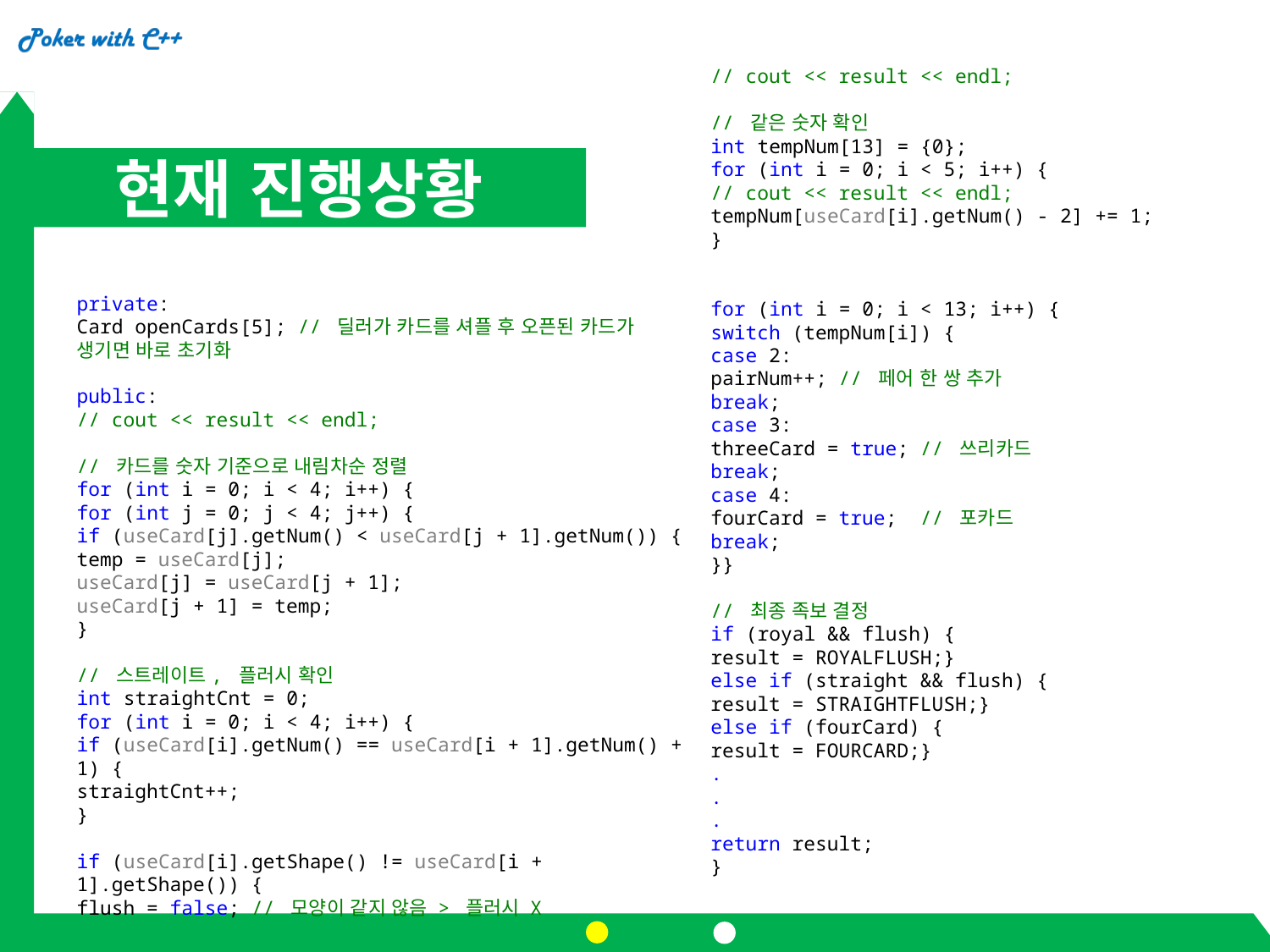

// cout << result << endl;

// 같은 숫자 확인
int tempNum[13] = {0};
for (int i = 0; i < 5; i++) {
// cout << result << endl;
tempNum[useCard[i].getNum() - 2] += 1;
}

for (int i = 0; i < 13; i++) {
switch (tempNum[i]) {
case 2:
pairNum++; // 페어 한 쌍 추가
break;
case 3:
threeCard = true; // 쓰리카드
break;
case 4:
fourCard = true;  // 포카드
break;
}}

// 최종 족보 결정
if (royal && flush) {
result = ROYALFLUSH;}
else if (straight && flush) {
result = STRAIGHTFLUSH;}
else if (fourCard) {
result = FOURCARD;}
.
.
.
return result;
}
현재 진행상황
private:
Card openCards[5]; // 딜러가 카드를 셔플 후 오픈된 카드가 생기면 바로 초기화

public:
// cout << result << endl;

// 카드를 숫자 기준으로 내림차순 정렬
for (int i = 0; i < 4; i++) {
for (int j = 0; j < 4; j++) {
if (useCard[j].getNum() < useCard[j + 1].getNum()) {
temp = useCard[j];
useCard[j] = useCard[j + 1];
useCard[j + 1] = temp;
}

// 스트레이트, 플러시 확인
int straightCnt = 0;
for (int i = 0; i < 4; i++) {
if (useCard[i].getNum() == useCard[i + 1].getNum() + 1) {
straightCnt++;
}

if (useCard[i].getShape() != useCard[i + 1].getShape()) {
flush = false; // 모양이 같지 않음 > 플러시 X